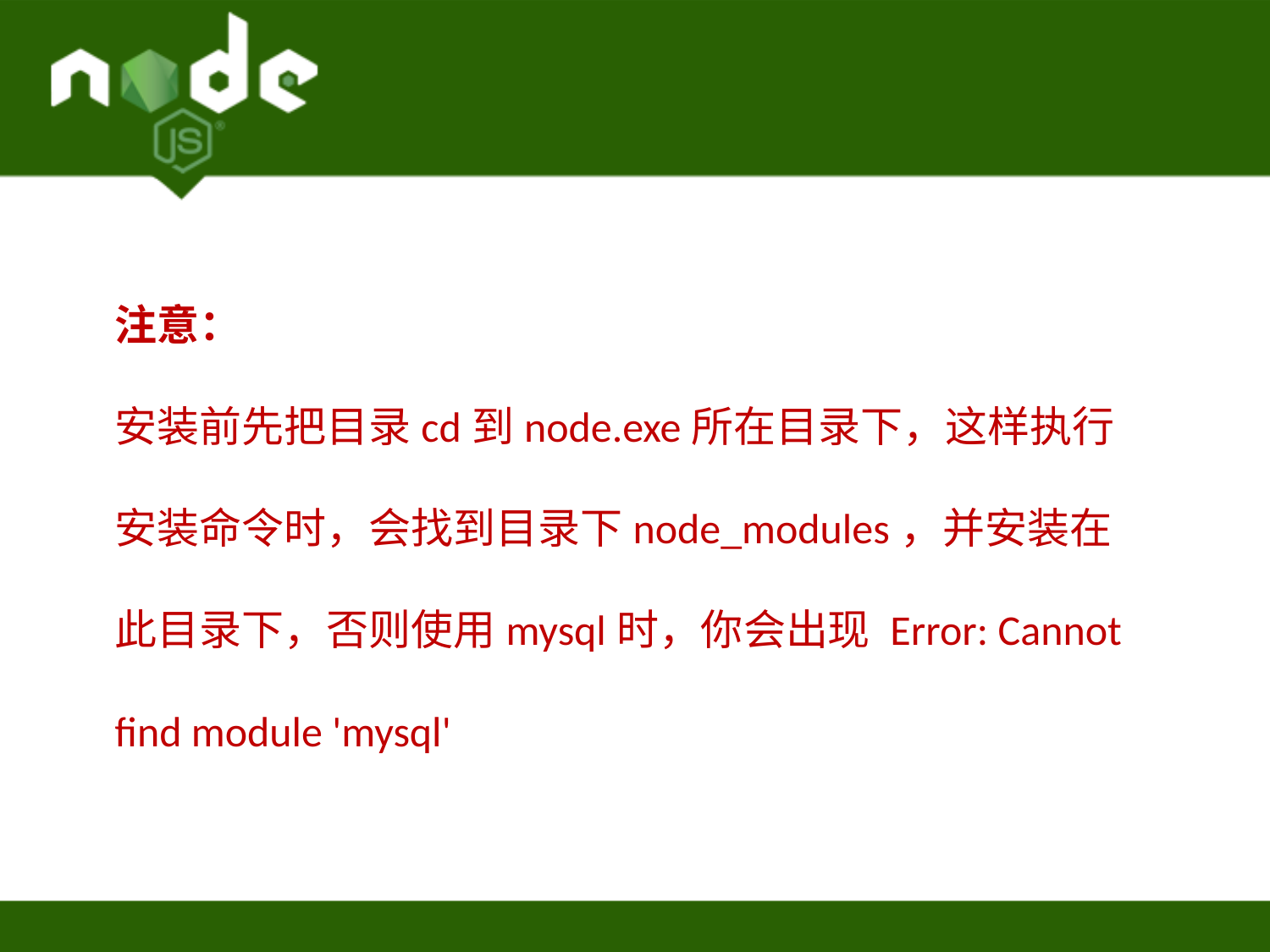

注意：
安装前先把目录cd到node.exe所在目录下，这样执行安装命令时，会找到目录下node_modules，并安装在此目录下，否则使用mysql时，你会出现 Error: Cannot find module 'mysql'